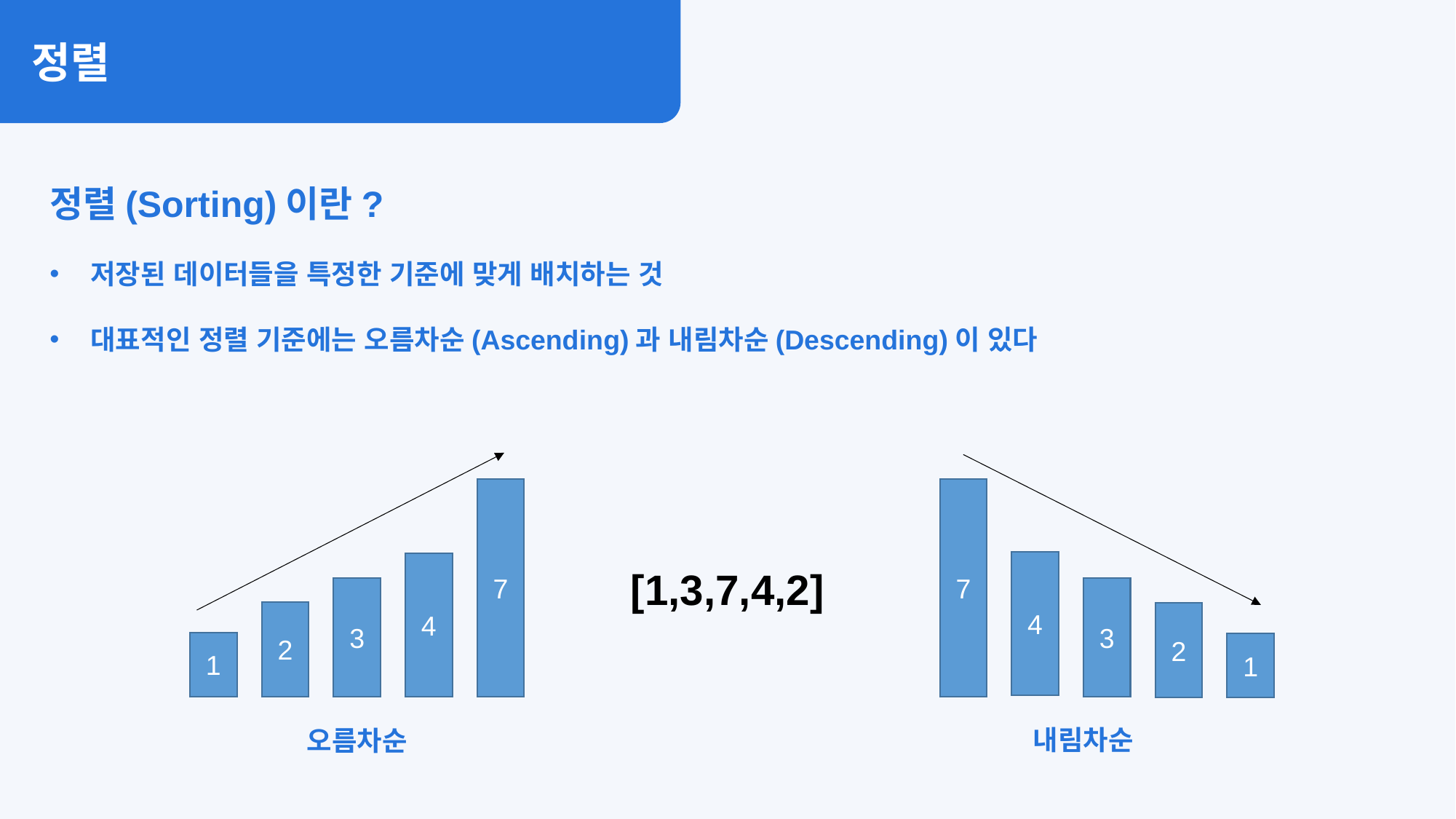

정렬
정렬(Sorting)이란?
저장된 데이터들을 특정한 기준에 맞게 배치하는 것
대표적인 정렬 기준에는 오름차순(Ascending)과 내림차순(Descending)이 있다
7
4
3
2
1
오름차순
7
4
3
2
1
내림차순
[1,3,7,4,2]